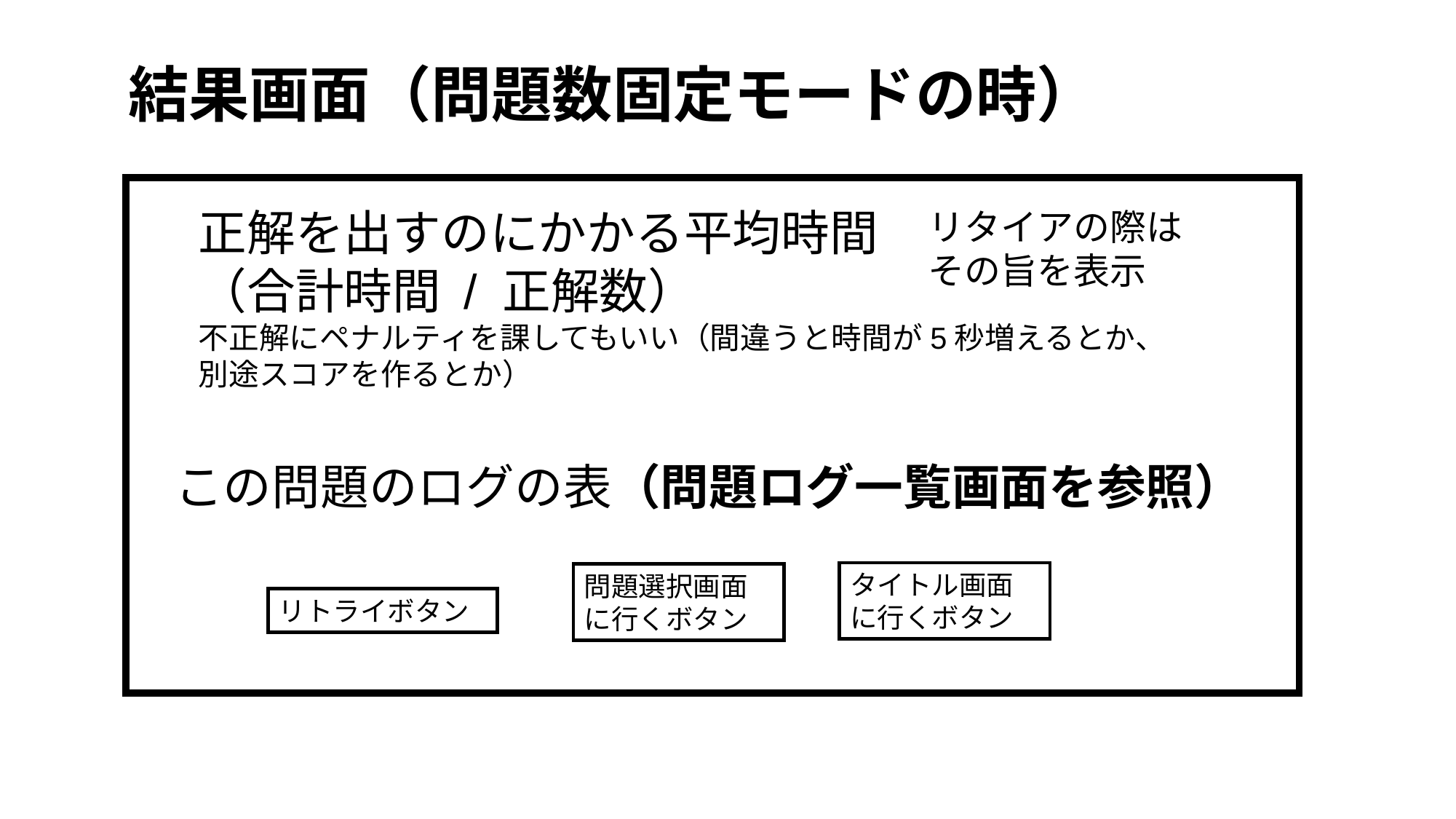

結果画面（問題数固定モードの時）

正解を出すのにかかる平均時間
（合計時間 / 正解数）
不正解にペナルティを課してもいい（間違うと時間が5秒増えるとか、別途スコアを作るとか）
リタイアの際はその旨を表示
この問題のログの表（問題ログ一覧画面を参照）
タイトル画面に行くボタン
問題選択画面に行くボタン
リトライボタン